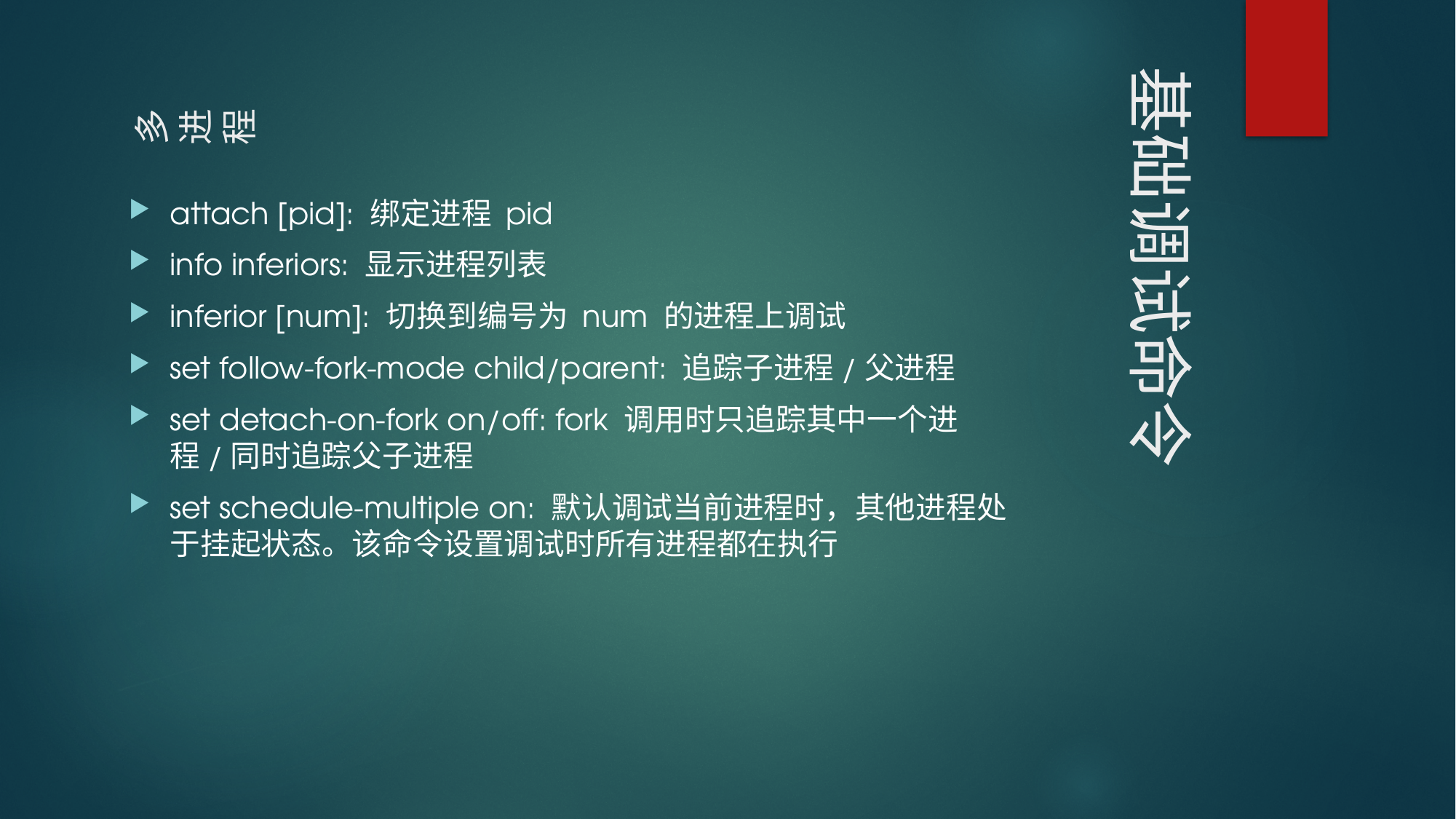

# 多进程
基础调试命令
attach [pid]: 绑定进程 pid
info inferiors: 显示进程列表
inferior [num]: 切换到编号为 num 的进程上调试
set follow-fork-mode child/parent: 追踪子进程/父进程
set detach-on-fork on/off: fork 调用时只追踪其中一个进程/同时追踪父子进程
set schedule-multiple on: 默认调试当前进程时，其他进程处于挂起状态。该命令设置调试时所有进程都在执行